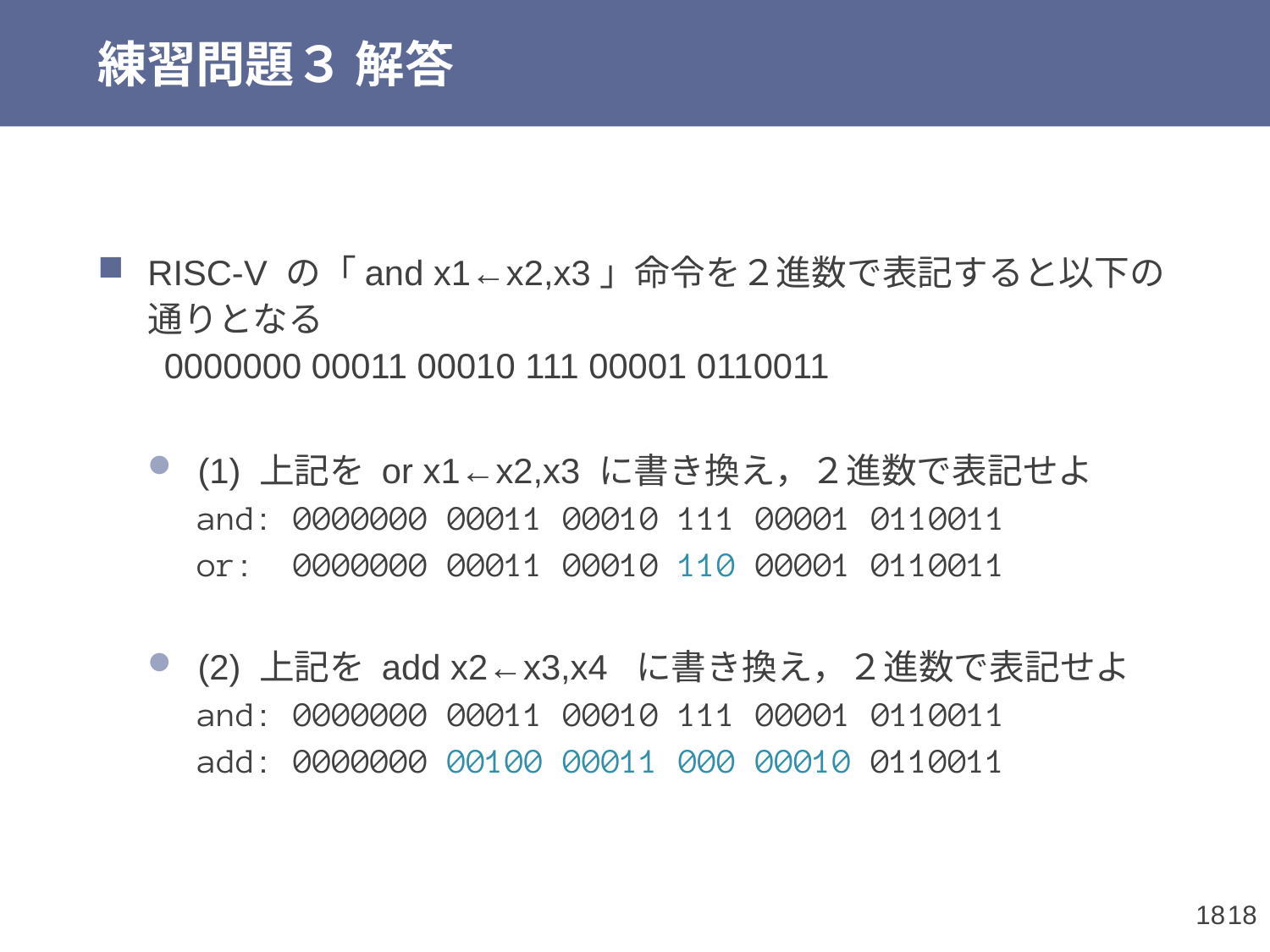

# 練習問題３ 解答
RISC-V の「and x1←x2,x3」命令を２進数で表記すると以下の通りとなる
 0000000 00011 00010 111 00001 0110011
(1) 上記を or x1←x2,x3 に書き換え，２進数で表記せよ
and: 0000000 00011 00010 111 00001 0110011
or:  0000000 00011 00010 110 00001 0110011
(2) 上記を add x2←x3,x4  に書き換え，２進数で表記せよ
and: 0000000 00011 00010 111 00001 0110011
add: 0000000 00100 00011 000 00010 0110011
18